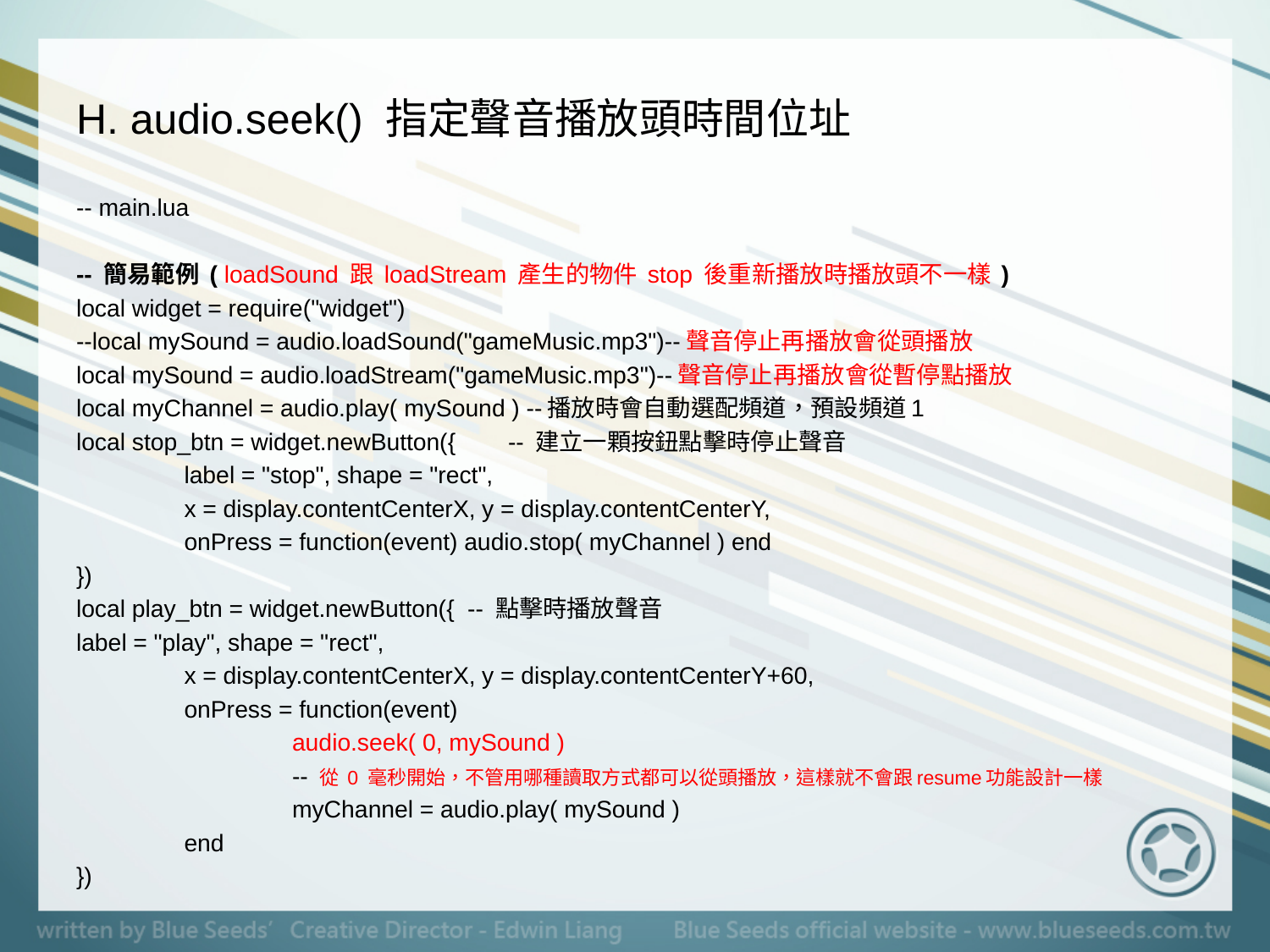

# H. audio.seek() 指定聲音播放頭時間位址
-- main.lua

-- 簡易範例 ( loadSound 跟 loadStream 產生的物件 stop 後重新播放時播放頭不一樣 )
local widget = require("widget")
--local mySound = audio.loadSound("gameMusic.mp3")--聲音停止再播放會從頭播放
local mySound = audio.loadStream("gameMusic.mp3")--聲音停止再播放會從暫停點播放
local myChannel = audio.play( mySound ) --播放時會自動選配頻道，預設頻道1
local stop_btn = widget.newButton({	-- 建立一顆按鈕點擊時停止聲音
	label = "stop", shape = "rect",
	x = display.contentCenterX, y = display.contentCenterY,
	onPress = function(event) audio.stop( myChannel ) end
})
local play_btn = widget.newButton({  -- 點擊時播放聲音
label = "play", shape = "rect",
	x = display.contentCenterX, y = display.contentCenterY+60,
	onPress = function(event)
		audio.seek( 0, mySound )
		-- 從 0 毫秒開始，不管用哪種讀取方式都可以從頭播放，這樣就不會跟resume功能設計一樣
		myChannel = audio.play( mySound )
	end
})